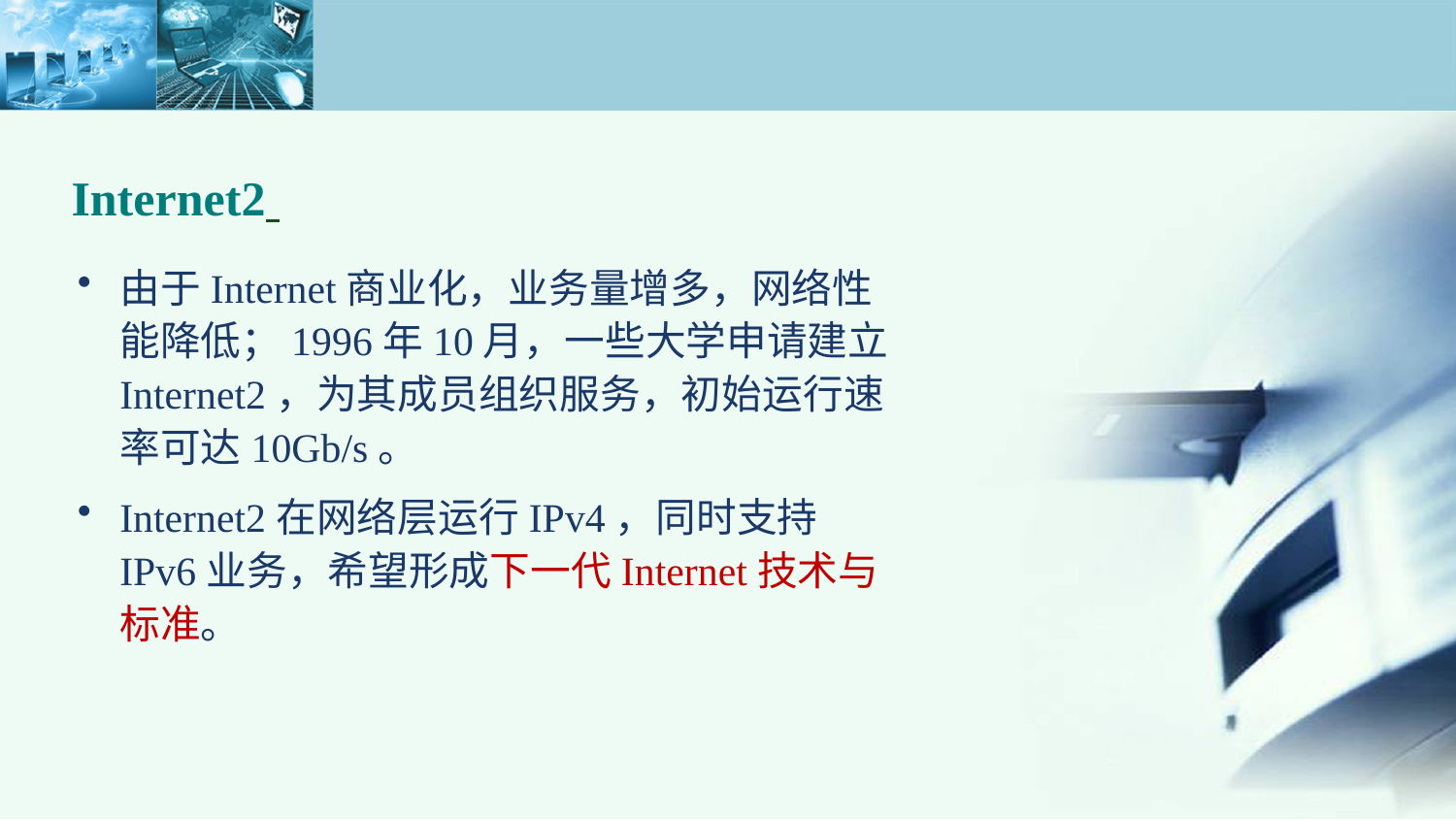

Internet2
由于Internet商业化，业务量增多，网络性能降低；1996年10月，一些大学申请建立Internet2，为其成员组织服务，初始运行速率可达10Gb/s。
Internet2在网络层运行IPv4，同时支持IPv6业务，希望形成下一代Internet技术与标准。